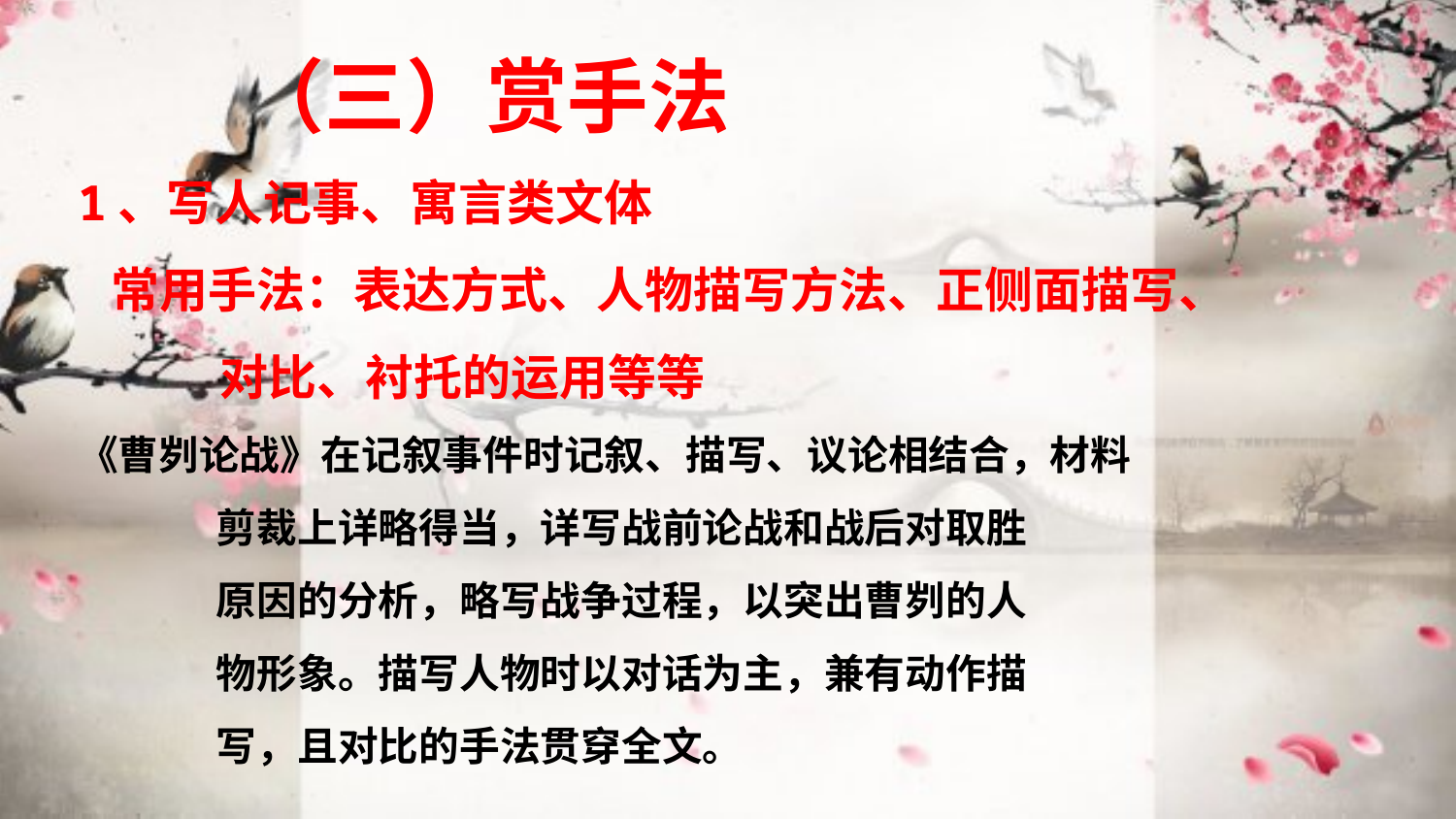

（三）赏手法
1、写人记事、寓言类文体
  常用手法：表达方式、人物描写方法、正侧面描写、
            对比、衬托的运用等等
《曹刿论战》在记叙事件时记叙、描写、议论相结合，材料
              剪裁上详略得当，详写战前论战和战后对取胜
              原因的分析，略写战争过程，以突出曹刿的人
              物形象。描写人物时以对话为主，兼有动作描
              写，且对比的手法贯穿全文。